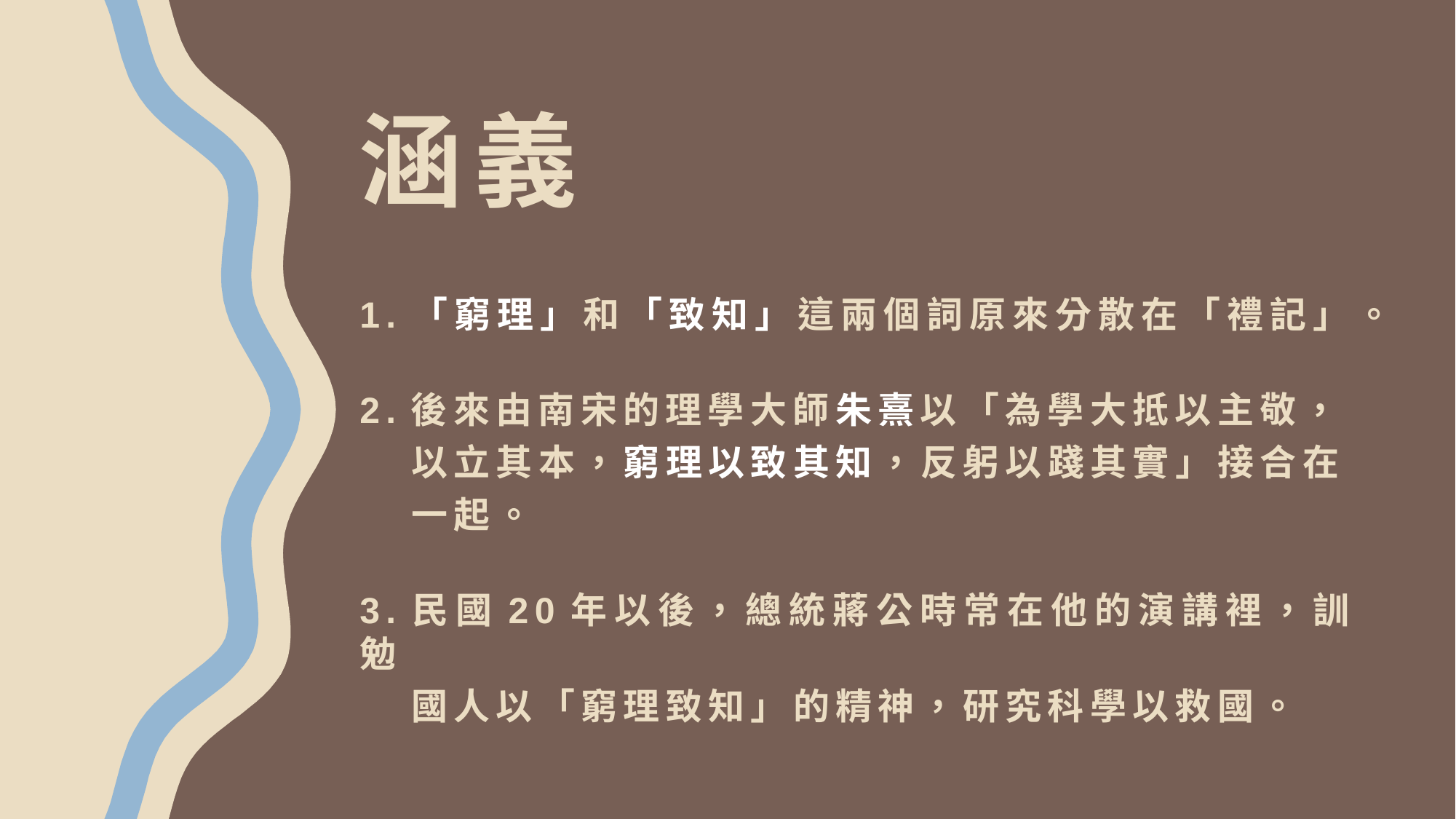

# 涵義
1.「窮理」和「致知」這兩個詞原來分散在「禮記」。
2.後來由南宋的理學大師朱熹以「為學大抵以主敬，
   以立其本，窮理以致其知，反躬以踐其實」接合在
   一起。
3.民國20年以後，總統蔣公時常在他的演講裡，訓勉
   國人以「窮理致知」的精神，研究科學以救國。